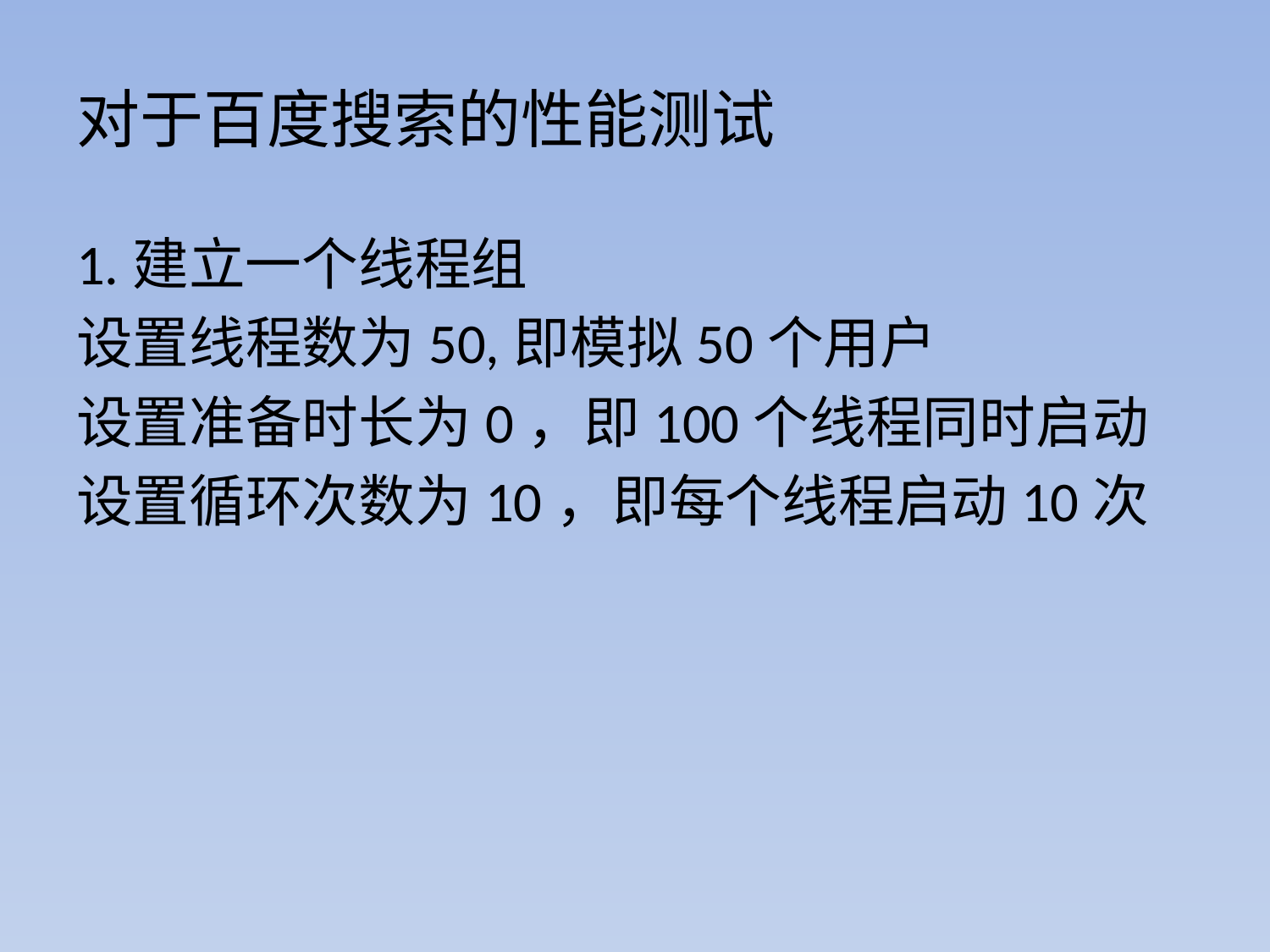

# 对于百度搜索的性能测试
1.建立一个线程组
设置线程数为50,即模拟50个用户
设置准备时长为0，即100个线程同时启动
设置循环次数为10，即每个线程启动10次